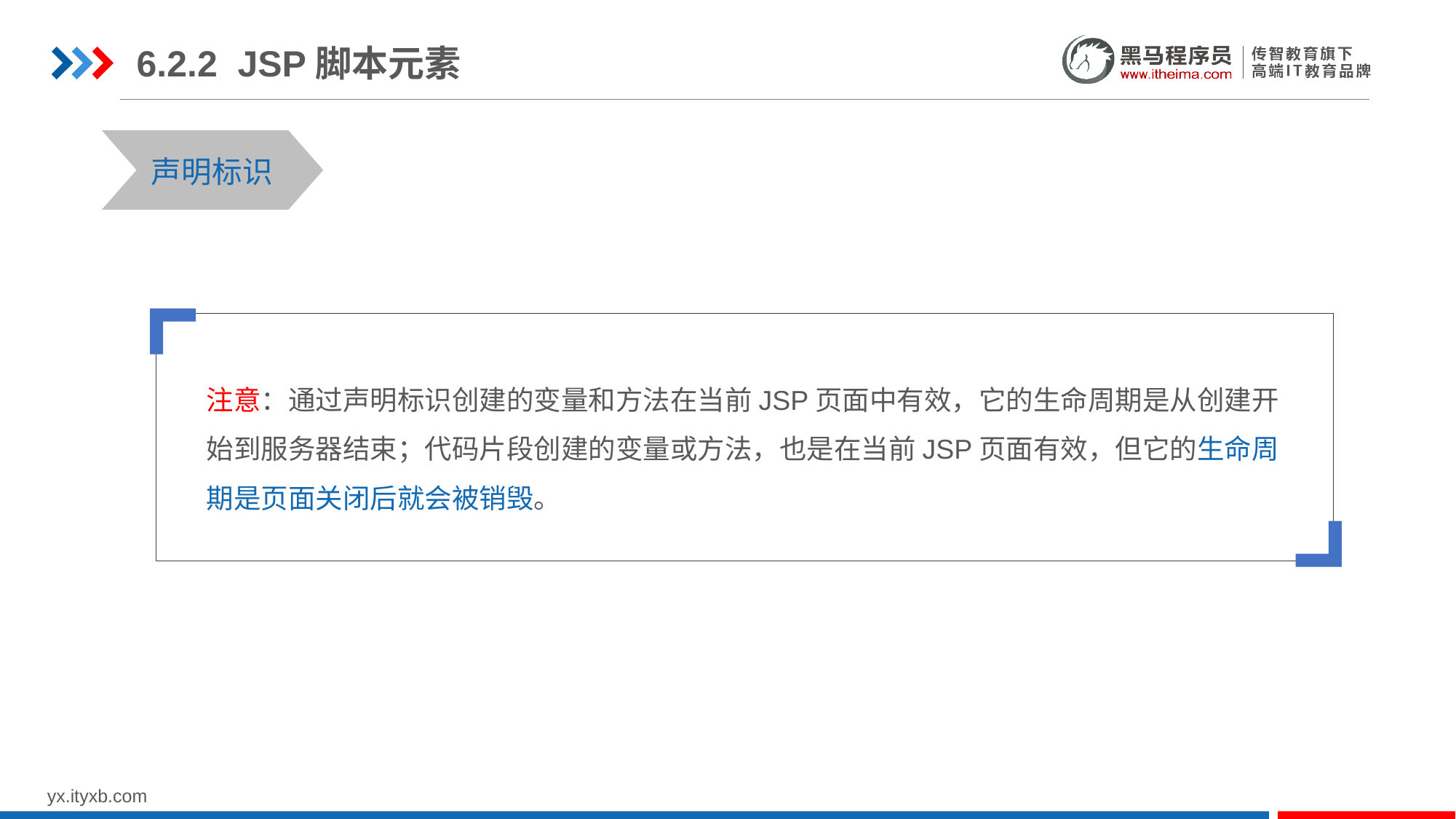

6.2.2  JSP脚本元素

声明标识

注意：通过声明标识创建的变量和方法在当前JSP页面中有效，它的生命周期是从创建开始到服务器结束；代码片段创建的变量或方法，也是在当前JSP页面有效，但它的生命周期是页面关闭后就会被销毁。